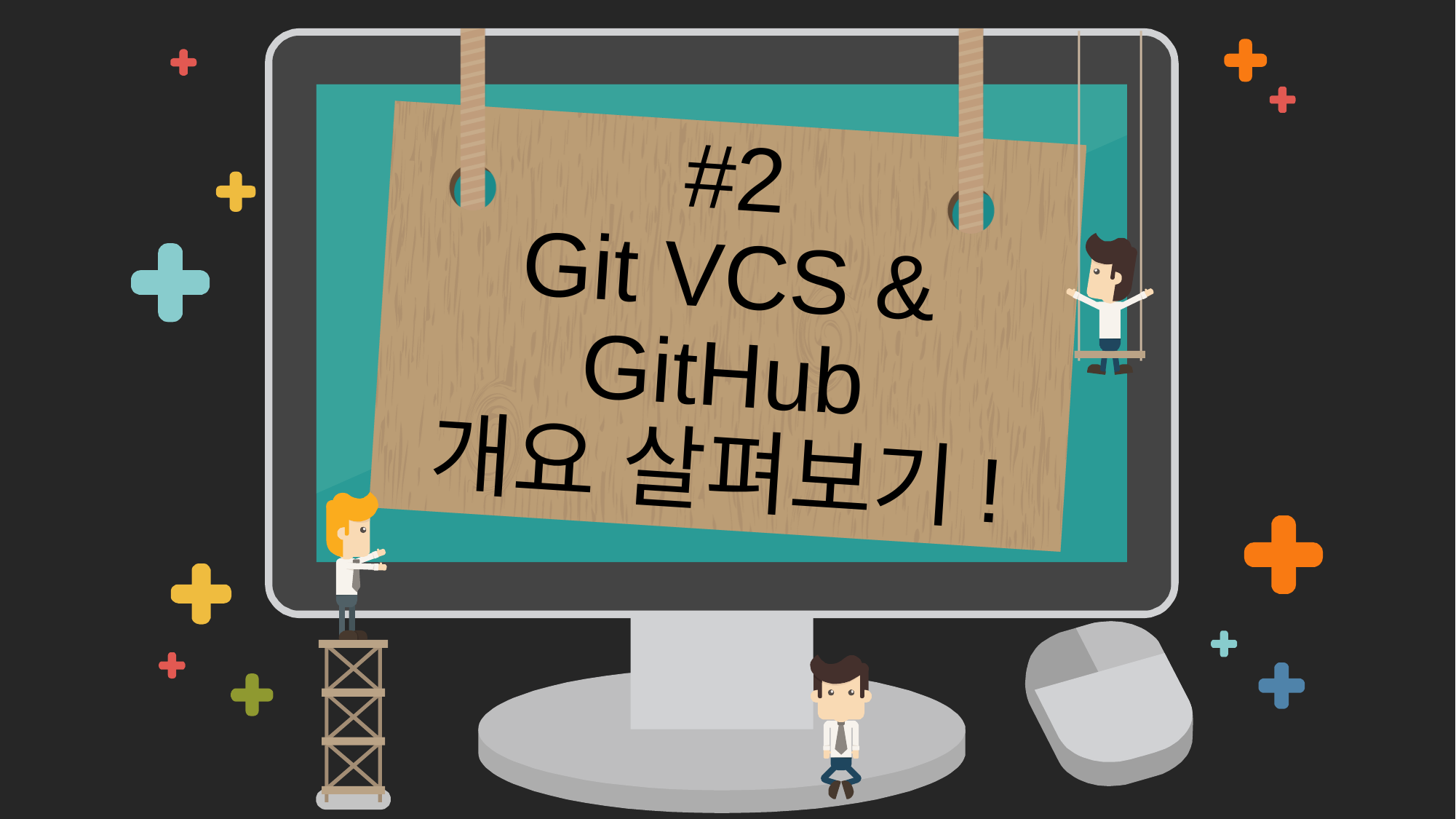

# #2 Git VCS & GitHub 개요 살펴보기!